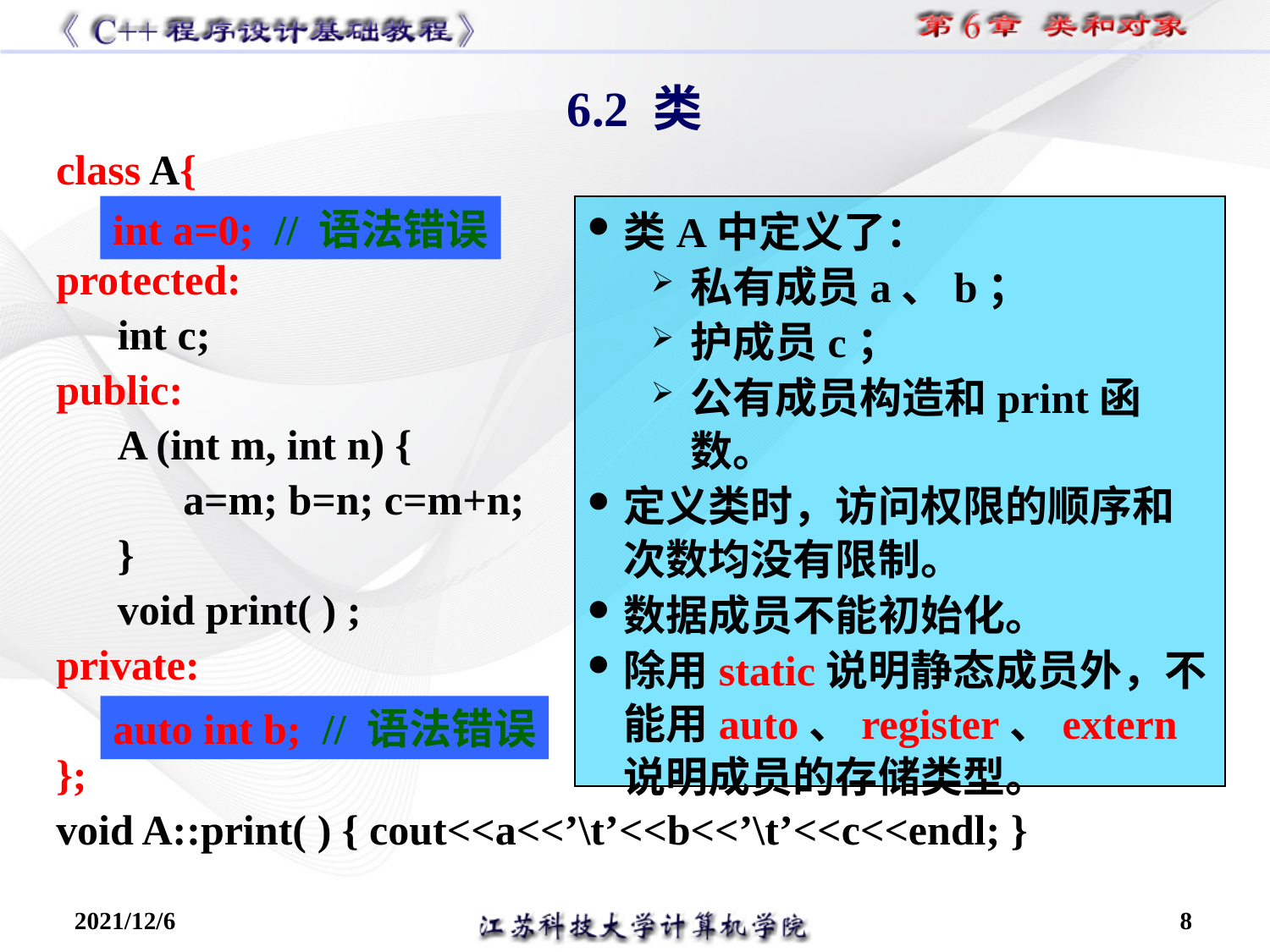

6.2 类
class A{
int a;
protected:
int c;
public:
A (int m, int n) {
a=m; b=n; c=m+n;
}
void print( ) ;
private:
int b;
};
void A::print( ) { cout<<a<<’\t’<<b<<’\t’<<c<<endl; }
int a=0;  // 语法错误
类A中定义了：
私有成员a、b；
护成员c；
公有成员构造和print函数。
定义类时，访问权限的顺序和次数均没有限制。
数据成员不能初始化。
除用static说明静态成员外，不能用auto、register、extern 说明成员的存储类型。
auto int b;  // 语法错误